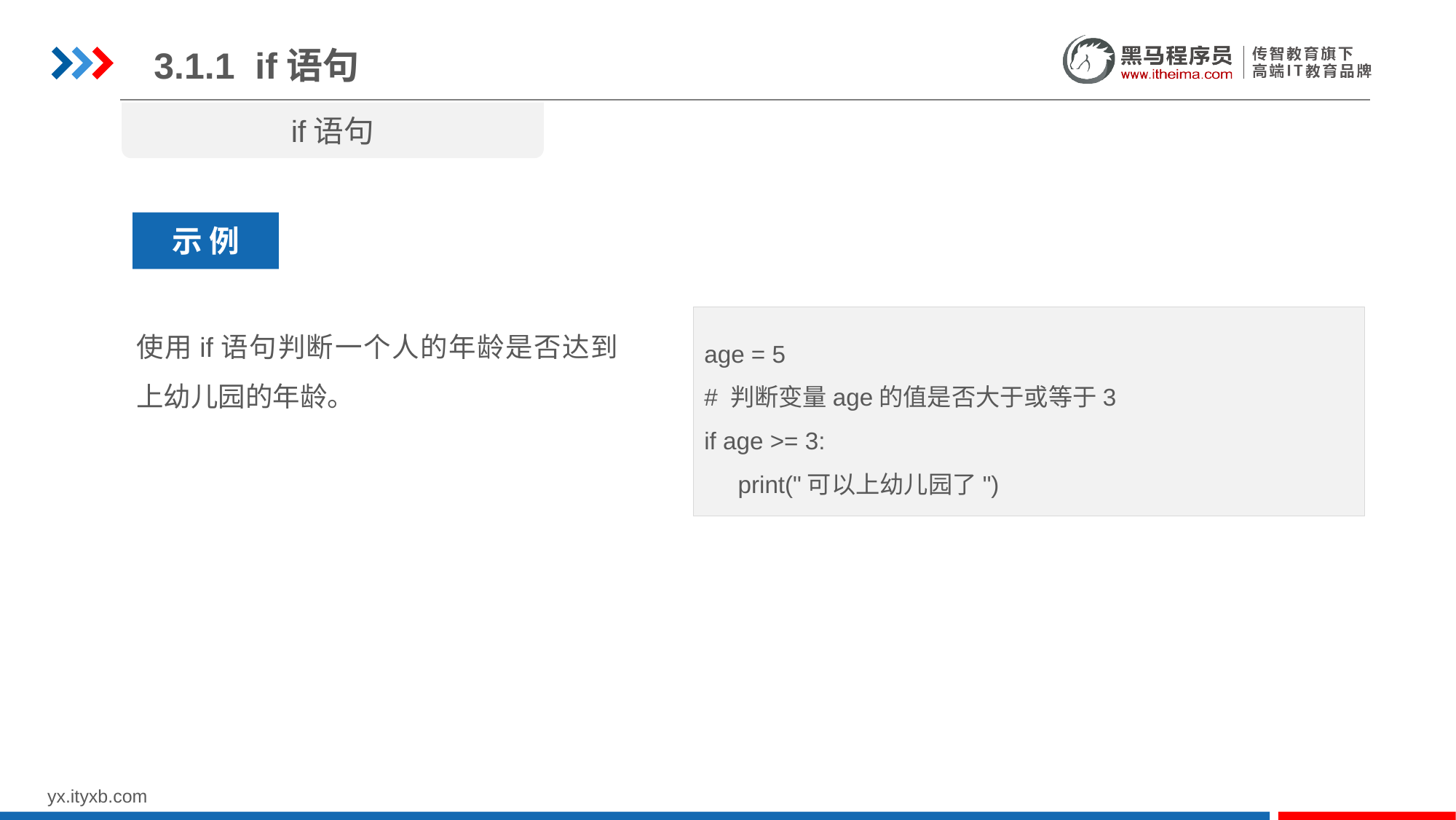

3.1.1  if语句

if语句

示 例
age = 5
# 判断变量age的值是否大于或等于3
if age >= 3:
     print("可以上幼儿园了")
使用if语句判断一个人的年龄是否达到上幼儿园的年龄。